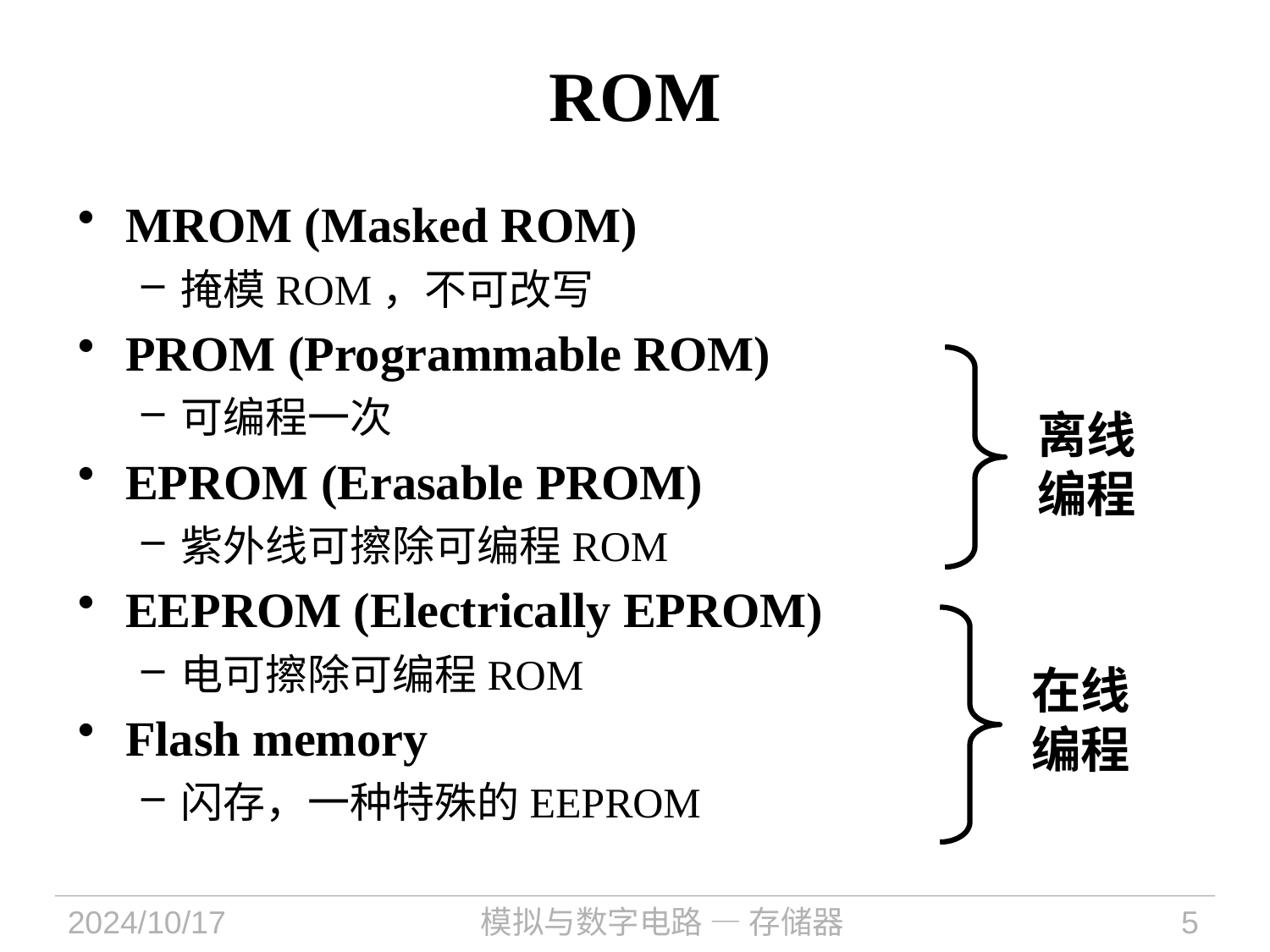

# ROM
MROM (Masked ROM)
掩模ROM，不可改写
PROM (Programmable ROM)
可编程一次
EPROM (Erasable PROM)
紫外线可擦除可编程ROM
EEPROM (Electrically EPROM)
电可擦除可编程ROM
Flash memory
闪存，一种特殊的EEPROM

离线
编程

在线
编程
2024/10/17
模拟与数字电路 — 存储器
5